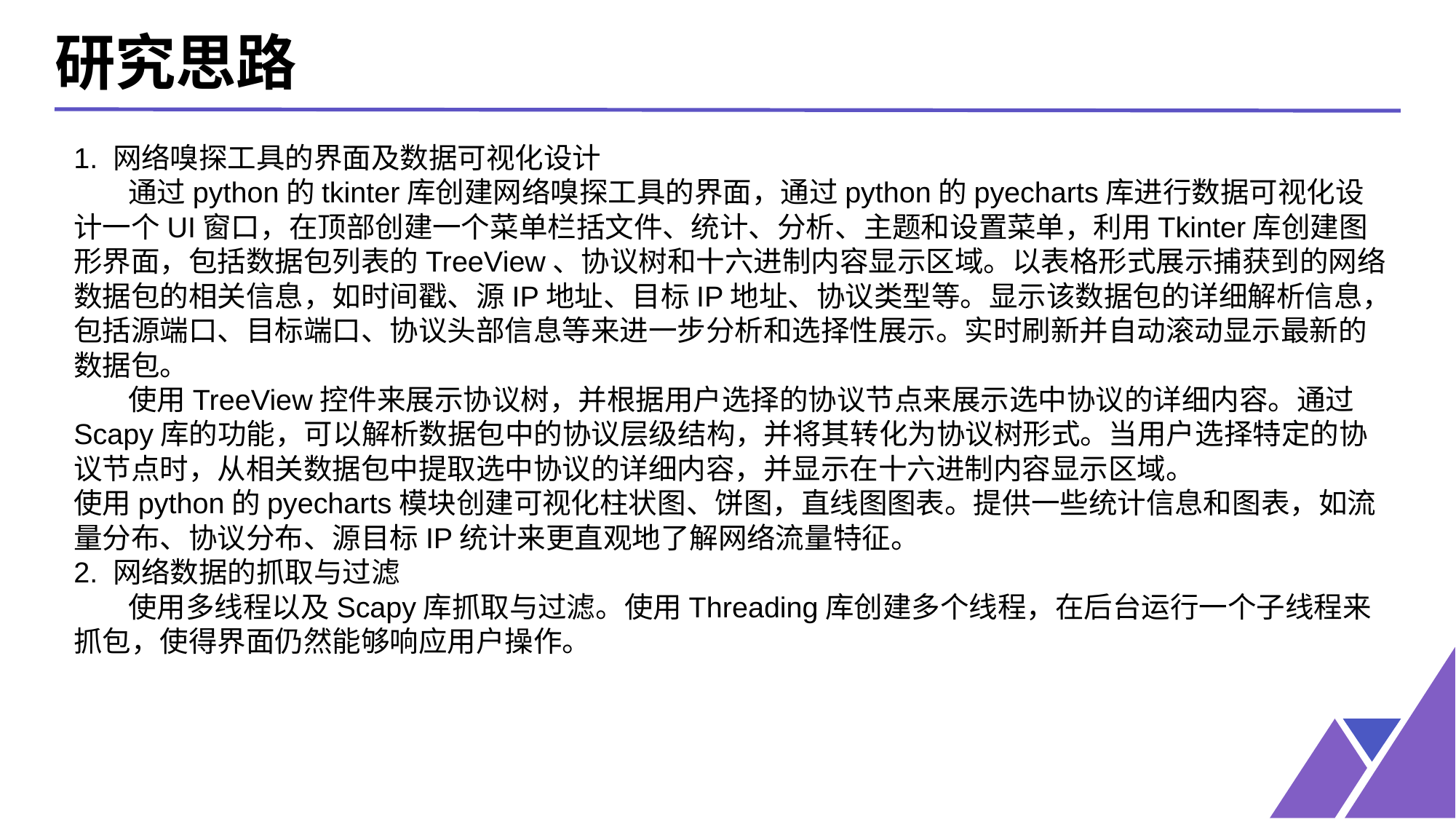

研究思路
1. 网络嗅探工具的界面及数据可视化设计
通过python的tkinter库创建网络嗅探工具的界面，通过python的pyecharts库进行数据可视化设计一个UI窗口，在顶部创建一个菜单栏括文件、统计、分析、主题和设置菜单，利用Tkinter库创建图形界面，包括数据包列表的TreeView、协议树和十六进制内容显示区域。以表格形式展示捕获到的网络数据包的相关信息，如时间戳、源IP地址、目标IP地址、协议类型等。显示该数据包的详细解析信息，包括源端口、目标端口、协议头部信息等来进一步分析和选择性展示。实时刷新并自动滚动显示最新的数据包。
使用TreeView控件来展示协议树，并根据用户选择的协议节点来展示选中协议的详细内容。通过Scapy库的功能，可以解析数据包中的协议层级结构，并将其转化为协议树形式。当用户选择特定的协议节点时，从相关数据包中提取选中协议的详细内容，并显示在十六进制内容显示区域。
使用python的pyecharts模块创建可视化柱状图、饼图，直线图图表。提供一些统计信息和图表，如流量分布、协议分布、源目标IP统计来更直观地了解网络流量特征。
2. 网络数据的抓取与过滤
使用多线程以及Scapy库抓取与过滤。使用Threading库创建多个线程，在后台运行一个子线程来抓包，使得界面仍然能够响应用户操作。